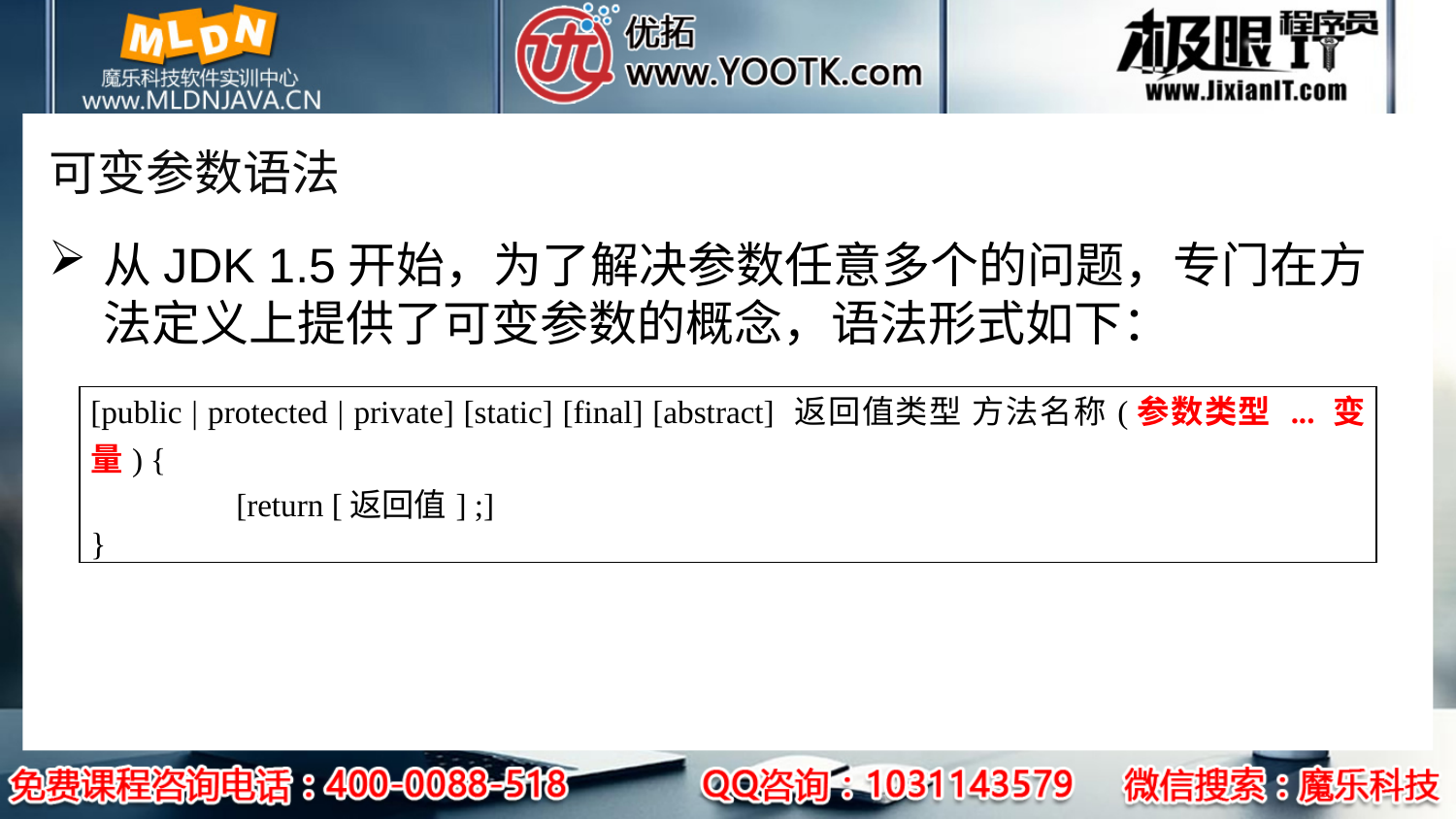

# 可变参数语法
从JDK 1.5开始，为了解决参数任意多个的问题，专门在方法定义上提供了可变参数的概念，语法形式如下：
| [public | protected | private] [static] [final] [abstract] 返回值类型 方法名称(参数类型 ... 变量) { [return [返回值] ;] } |
| --- |